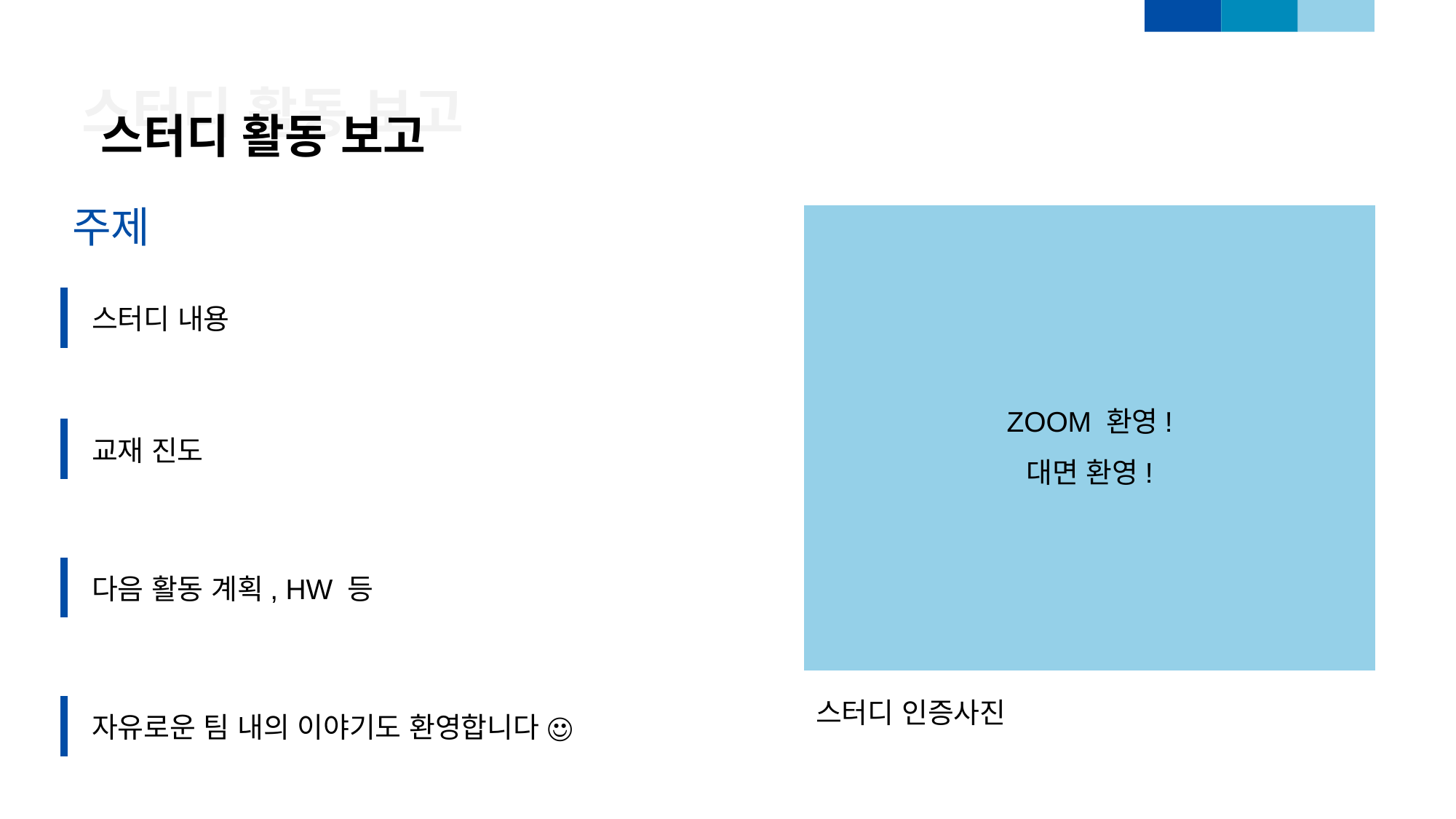

스터디 활동 보고
스터디 활동 보고
주제
ZOOM 환영!
대면 환영!

스터디 내용

교재 진도

다음 활동 계획, HW 등
스터디 인증사진

자유로운 팀 내의 이야기도 환영합니다 ☺